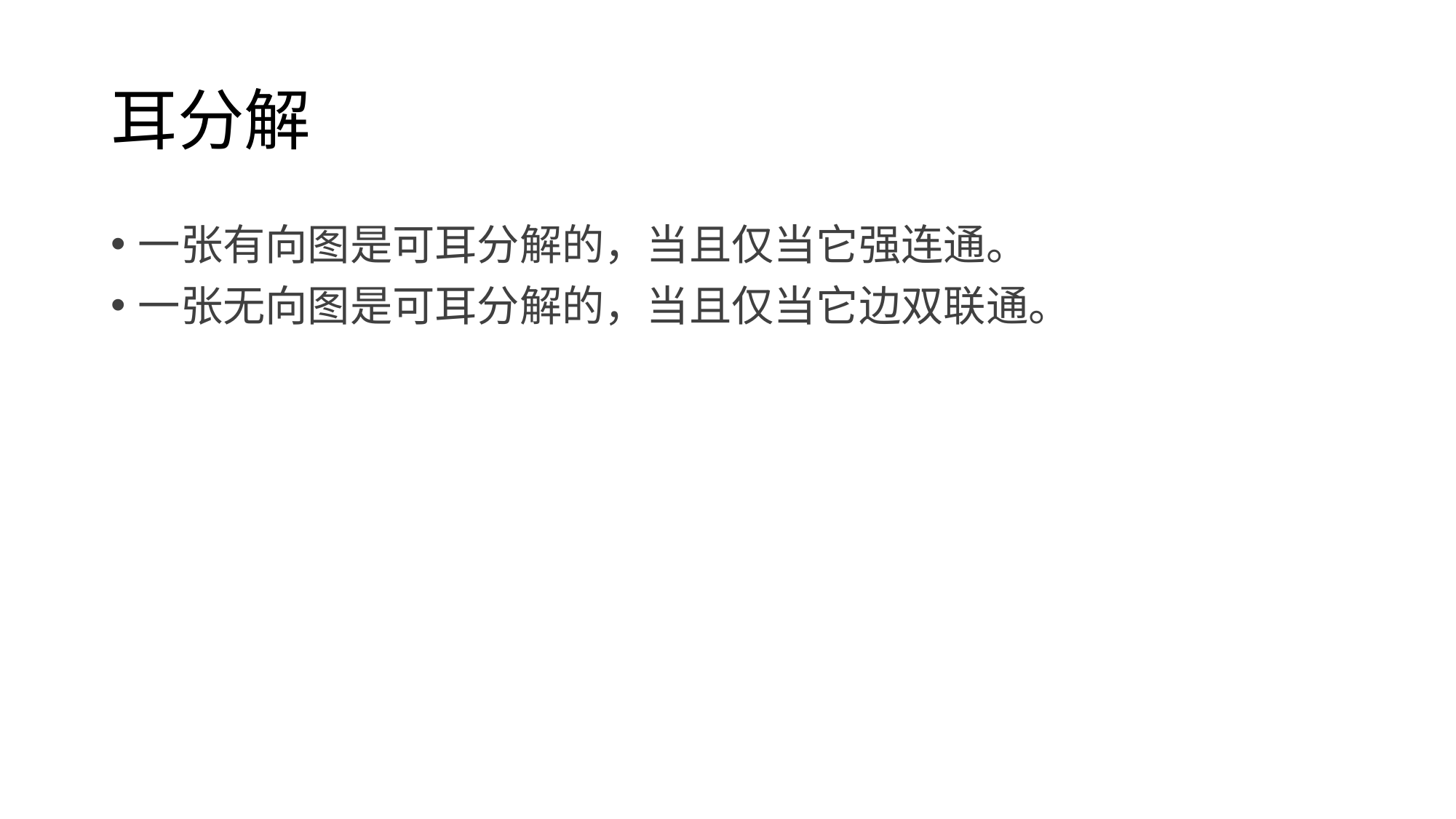

# 耳分解
一张有向图是可耳分解的，当且仅当它强连通。
一张无向图是可耳分解的，当且仅当它边双联通。